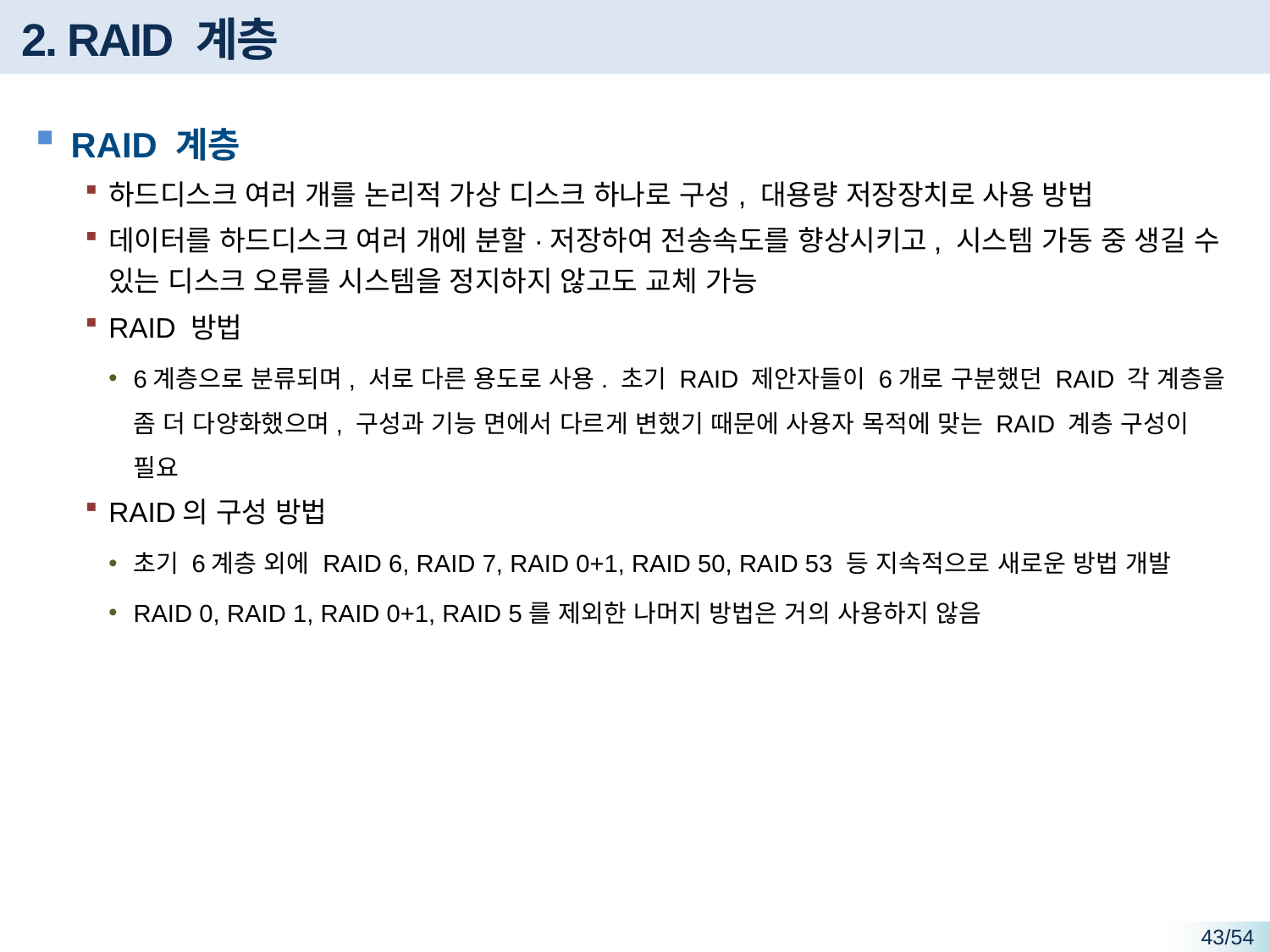

# 2. RAID 계층
RAID 계층
하드디스크 여러 개를 논리적 가상 디스크 하나로 구성, 대용량 저장장치로 사용 방법
데이터를 하드디스크 여러 개에 분할·저장하여 전송속도를 향상시키고, 시스템 가동 중 생길 수 있는 디스크 오류를 시스템을 정지하지 않고도 교체 가능
RAID 방법
6계층으로 분류되며, 서로 다른 용도로 사용. 초기 RAID 제안자들이 6개로 구분했던 RAID 각 계층을 좀 더 다양화했으며, 구성과 기능 면에서 다르게 변했기 때문에 사용자 목적에 맞는 RAID 계층 구성이 필요
RAID의 구성 방법
초기 6계층 외에 RAID 6, RAID 7, RAID 0+1, RAID 50, RAID 53 등 지속적으로 새로운 방법 개발
RAID 0, RAID 1, RAID 0+1, RAID 5를 제외한 나머지 방법은 거의 사용하지 않음